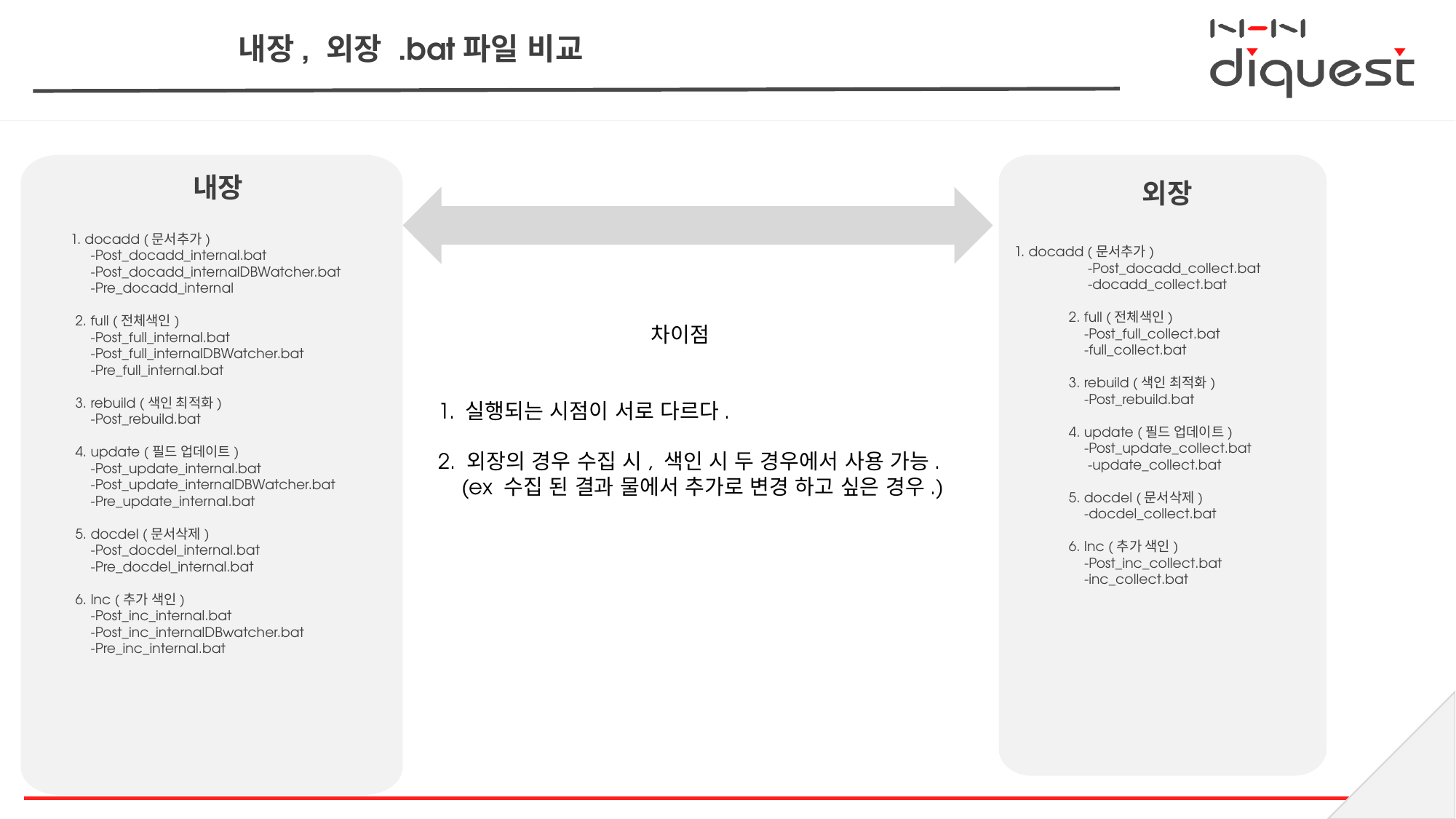

내장, 외장 .bat파일 비교

내장
외장

             1. docadd (문서추가)
    -Post_docadd_internal.bat
    -Post_docadd_internalDBWatcher.bat
    -Pre_docadd_internal

2. full (전체색인)
    -Post_full_internal.bat
    -Post_full_internalDBWatcher.bat
    -Pre_full_internal.bat

3. rebuild (색인 최적화)
    -Post_rebuild.bat

4. update (필드 업데이트)
    -Post_update_internal.bat
    -Post_update_internalDBWatcher.bat
    -Pre_update_internal.bat

5. docdel (문서삭제)
    -Post_docdel_internal.bat
    -Pre_docdel_internal.bat

6. Inc (추가 색인)
    -Post_inc_internal.bat
    -Post_inc_internalDBwatcher.bat
    -Pre_inc_internal.bat
1. docadd (문서추가)
     -Post_docadd_collect.bat
     -docadd_collect.bat

2. full (전체색인)
    -Post_full_collect.bat
    -full_collect.bat

3. rebuild (색인 최적화)
    -Post_rebuild.bat

4. update (필드 업데이트)
    -Post_update_collect.bat
     -update_collect.bat

5. docdel (문서삭제)
    -docdel_collect.bat

6. Inc (추가 색인)
    -Post_inc_collect.bat
    -inc_collect.bat
		차이점

 1. 실행되는 시점이 서로 다르다.

 2. 외장의 경우 수집 시, 색인 시 두 경우에서 사용 가능.
     (ex 수집 된 결과 물에서 추가로 변경 하고 싶은 경우.)